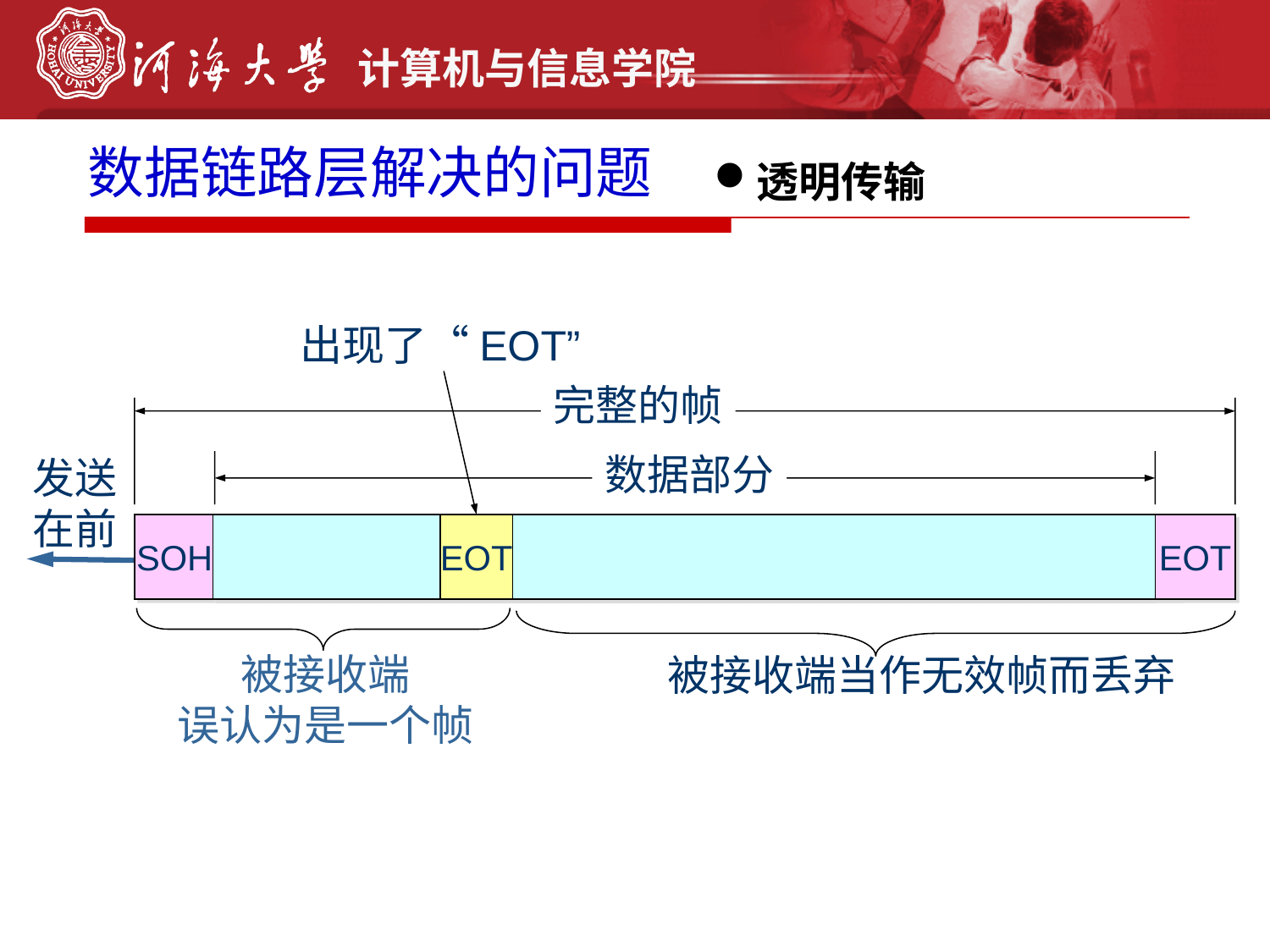

# 数据链路层解决的问题
透明传输

出现了“EOT”

EOT
完整的帧

数据部分

发送
在前

SOH

EOT
被接收端
误认为是一个帧
被接收端当作无效帧而丢弃